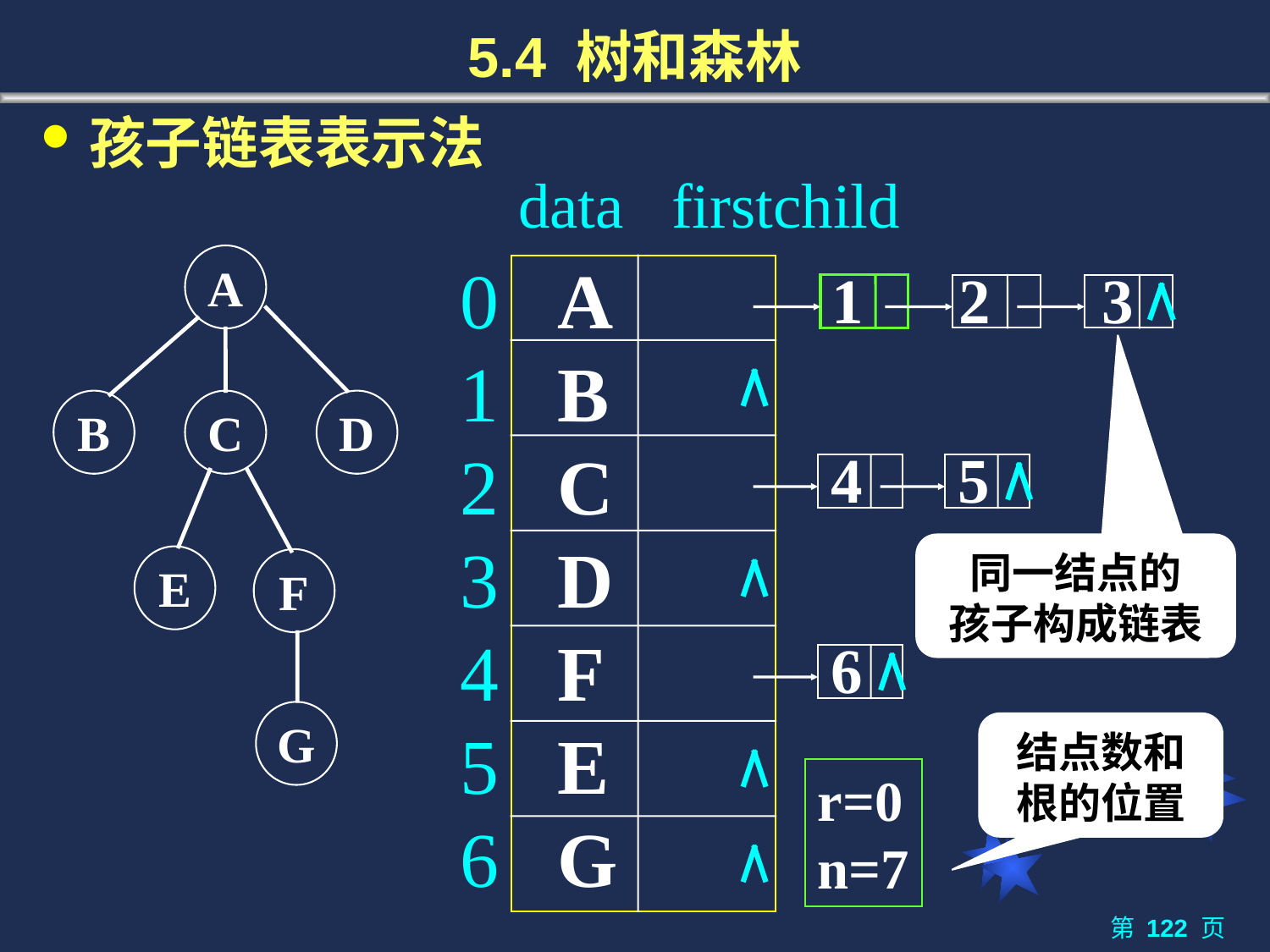

# 5.4 树和森林
孩子链表表示法
 data   firstchild
0   A
1   B
2   C
3   D
4   F
5   E
6   G

A

B
C
D

E
F

G
  1      2       3

4      5

同一结点的
孩子构成链表
6

结点数和
根的位置
r=0
n=7
第 122 页